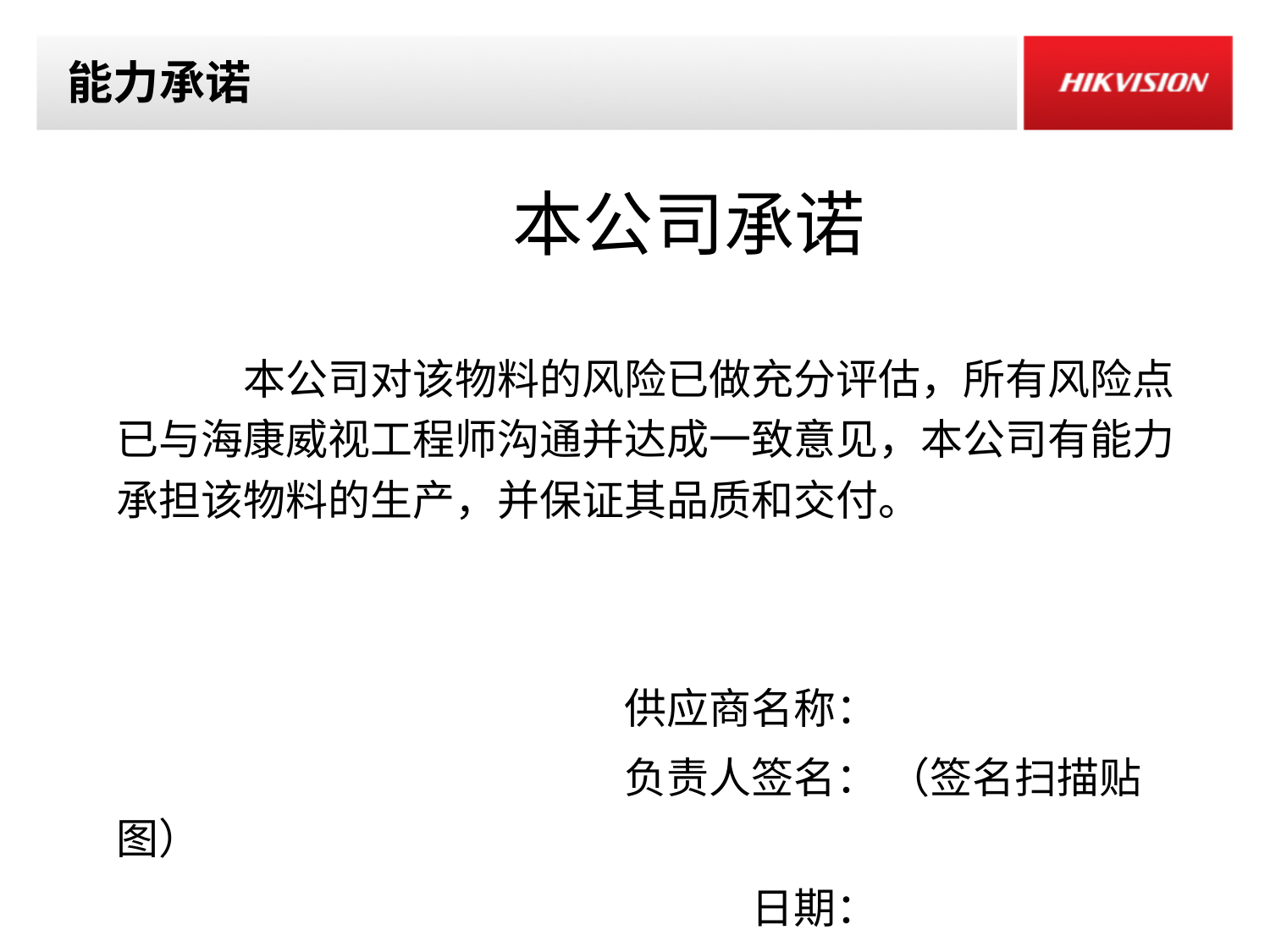

# 能力承诺
本公司承诺

		本公司对该物料的风险已做充分评估，所有风险点已与海康威视工程师沟通并达成一致意见，本公司有能力承担该物料的生产，并保证其品质和交付。

					供应商名称：
					负责人签名： （签名扫描贴图）
						日期：